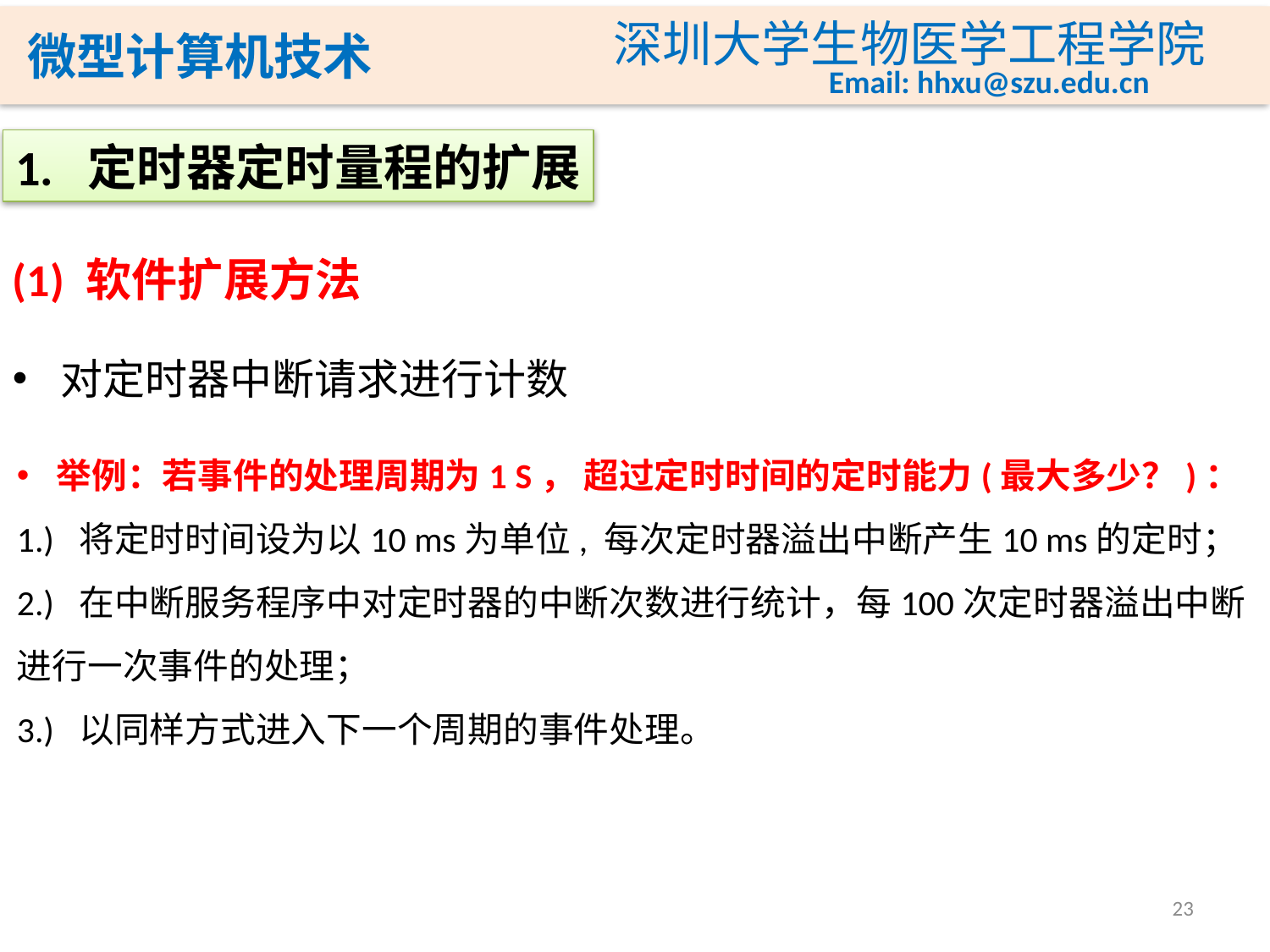

1.  定时器定时量程的扩展
(1) 软件扩展方法
对定时器中断请求进行计数
举例：若事件的处理周期为1 S， 超过定时时间的定时能力(最大多少？)：
1.)  将定时时间设为以10 ms为单位, 每次定时器溢出中断产生10 ms的定时；
2.)  在中断服务程序中对定时器的中断次数进行统计，每100次定时器溢出中断进行一次事件的处理；
3.)  以同样方式进入下一个周期的事件处理。
23